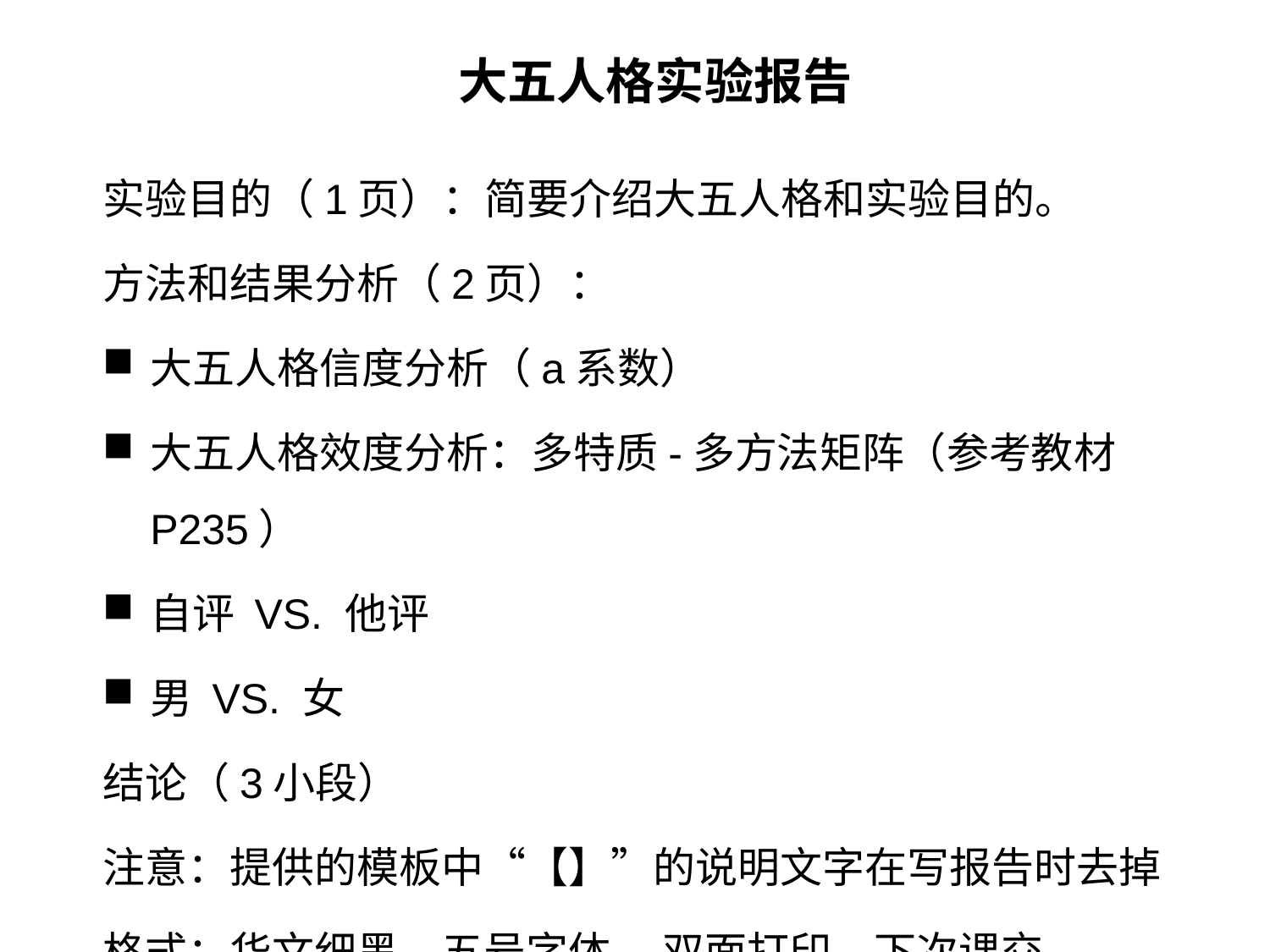

# 大五人格实验报告
实验目的（1页）：简要介绍大五人格和实验目的。
方法和结果分析（2页）：
大五人格信度分析（a系数）
大五人格效度分析：多特质-多方法矩阵（参考教材P235）
自评 VS. 他评
男 VS. 女
结论（3小段）
注意：提供的模板中“【】”的说明文字在写报告时去掉
格式：华文细黑，五号字体， 双面打印，下次课交